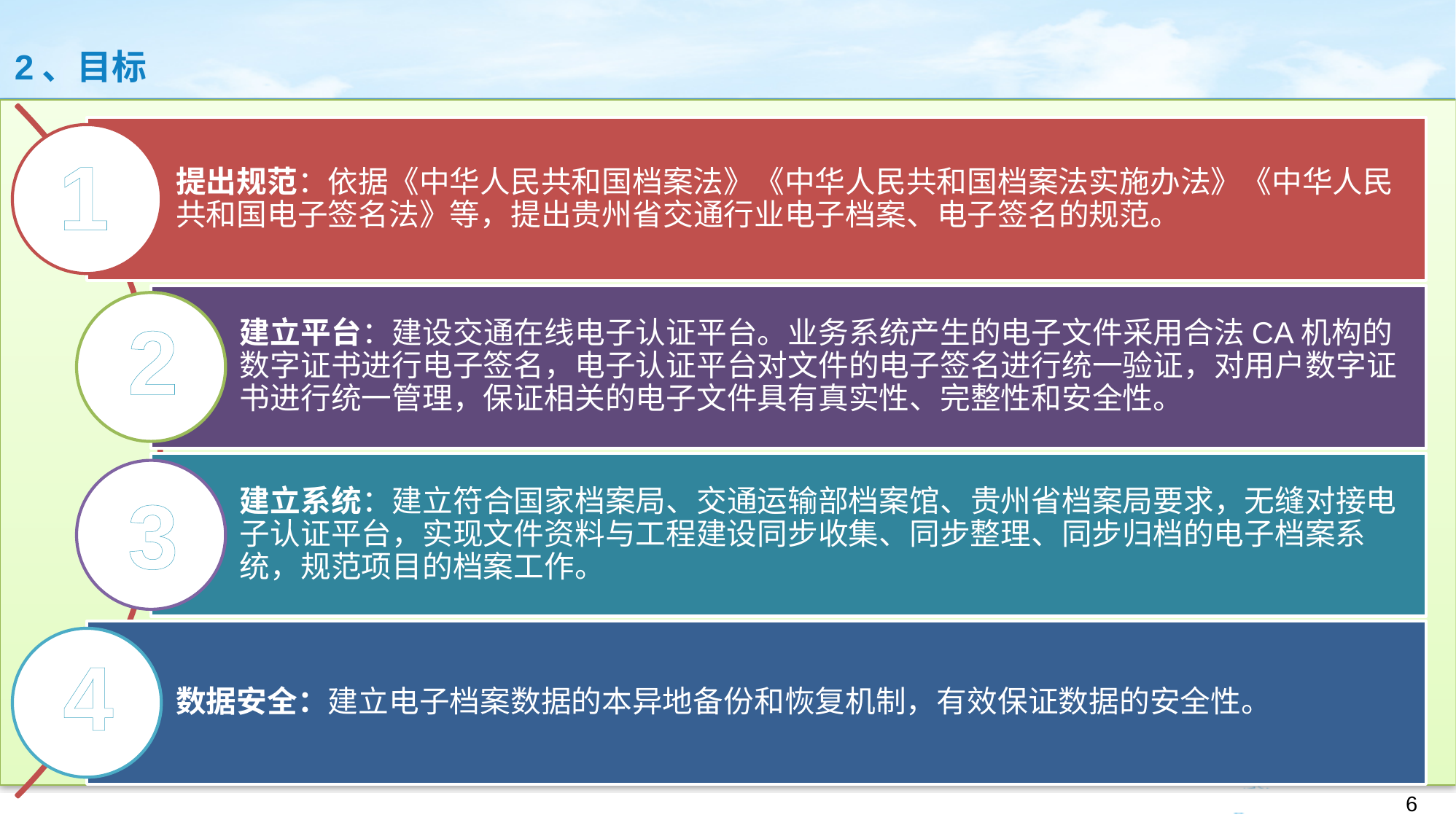

2、目标
提出规范：依据《中华人民共和国档案法》《中华人民共和国档案法实施办法》《中华人民共和国电子签名法》等，提出贵州省交通行业电子档案、电子签名的规范。
建立平台：建设交通在线电子认证平台。业务系统产生的电子文件采用合法CA机构的数字证书进行电子签名，电子认证平台对文件的电子签名进行统一验证，对用户数字证书进行统一管理，保证相关的电子文件具有真实性、完整性和安全性。
建立系统：建立符合国家档案局、交通运输部档案馆、贵州省档案局要求，无缝对接电子认证平台，实现文件资料与工程建设同步收集、同步整理、同步归档的电子档案系统，规范项目的档案工作。
数据安全：建立电子档案数据的本异地备份和恢复机制，有效保证数据的安全性。

1
2
3
4
6